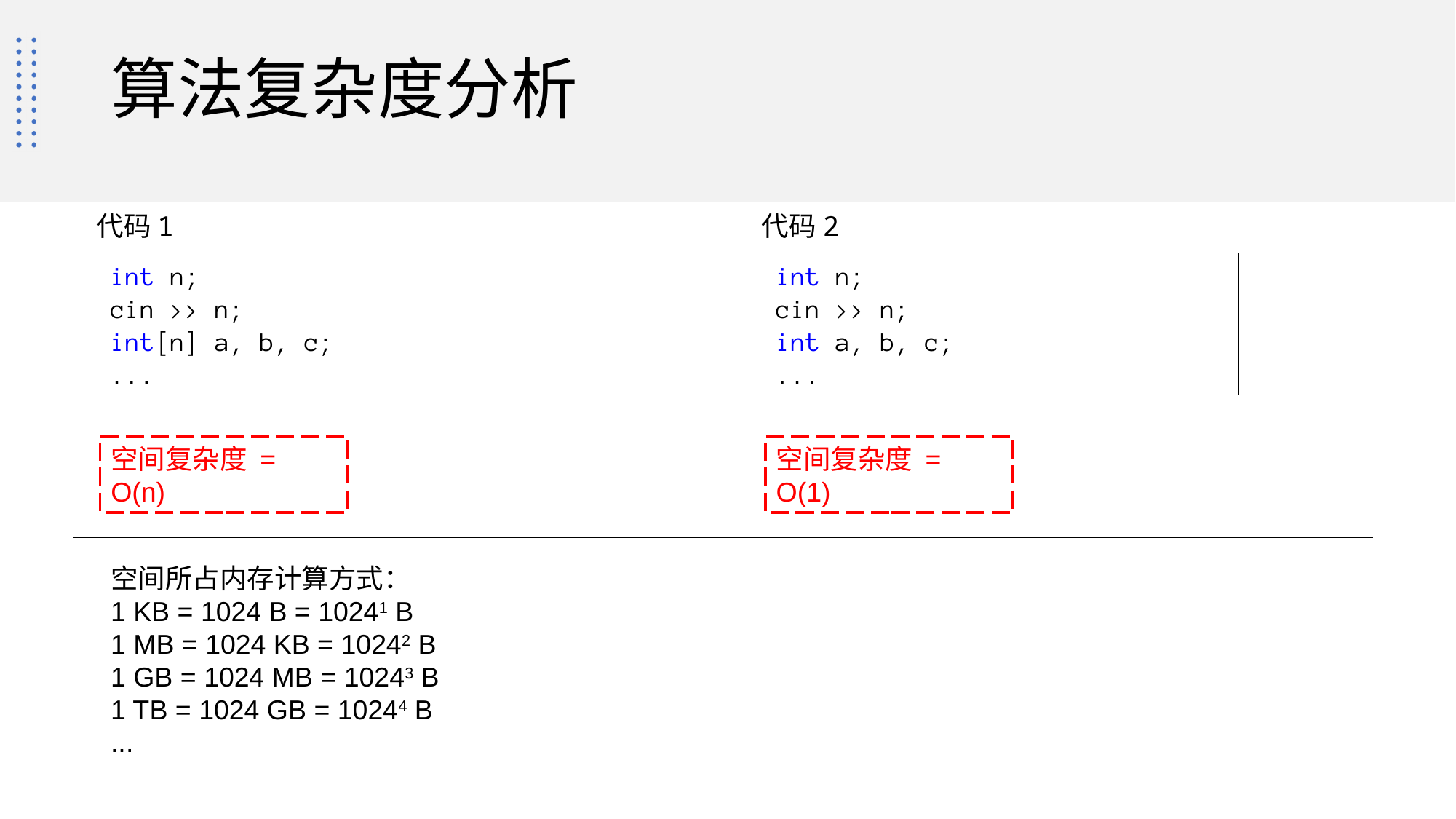

# 算法复杂度分析
代码1
代码2
int n;
cin >> n;
int[n] a, b, c;
...
int n;
cin >> n;
int a, b, c;
...
空间复杂度 = O(n)
空间复杂度 = O(1)
空间所占内存计算方式：
1 KB = 1024 B = 10241 B
1 MB = 1024 KB = 10242 B
1 GB = 1024 MB = 10243 B
1 TB = 1024 GB = 10244 B
...